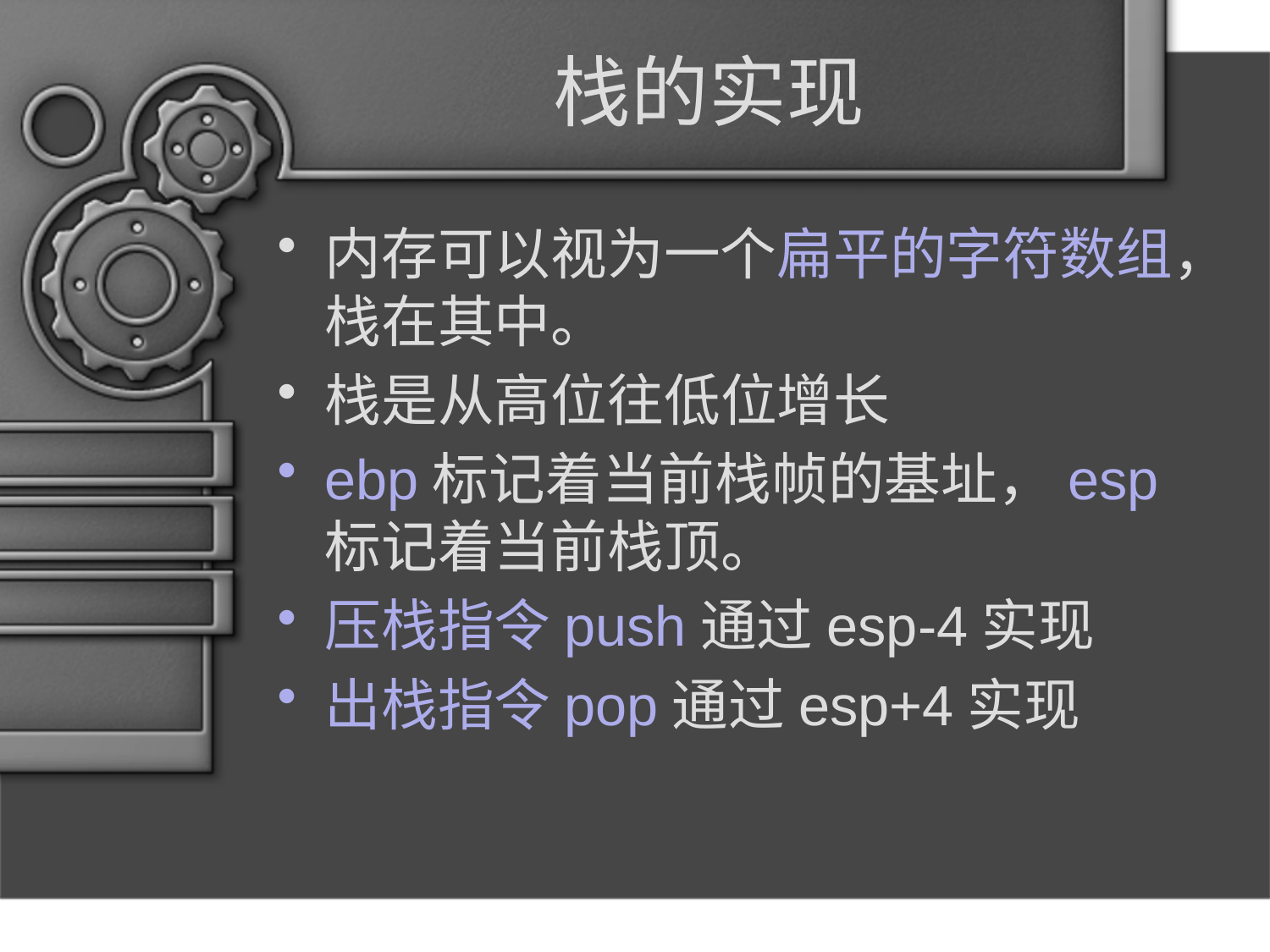

# 栈的实现
内存可以视为一个扁平的字符数组，栈在其中。
栈是从高位往低位增长
ebp标记着当前栈帧的基址，esp标记着当前栈顶。
压栈指令push通过esp-4实现
出栈指令pop通过esp+4实现